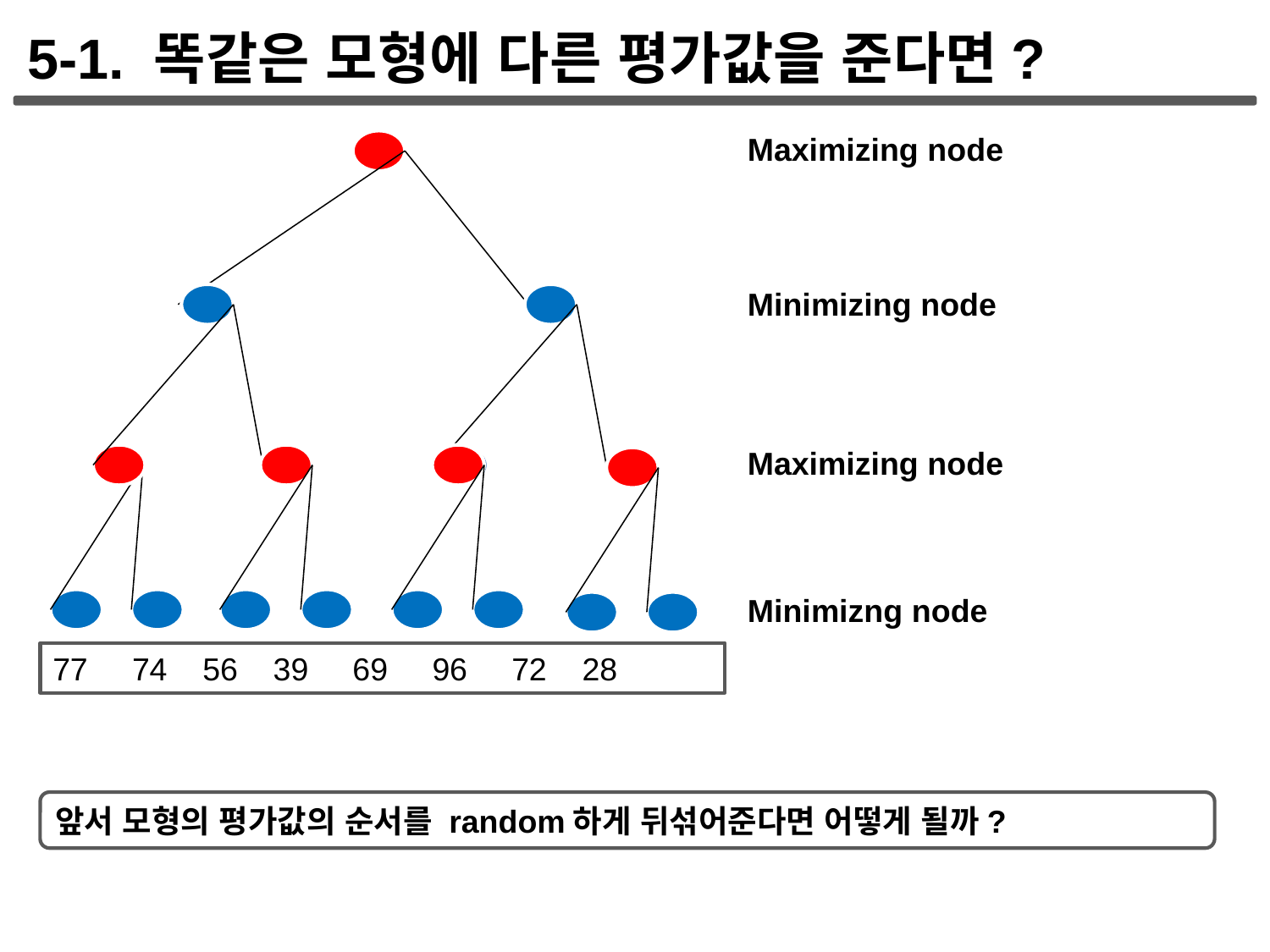

5-1. 똑같은 모형에 다른 평가값을 준다면?

Maximizing node

Minimizing node

Maximizing node

Minimizng node

77     74    56    39     69     96     72    28
앞서 모형의 평가값의 순서를 random하게 뒤섞어준다면 어떻게 될까?